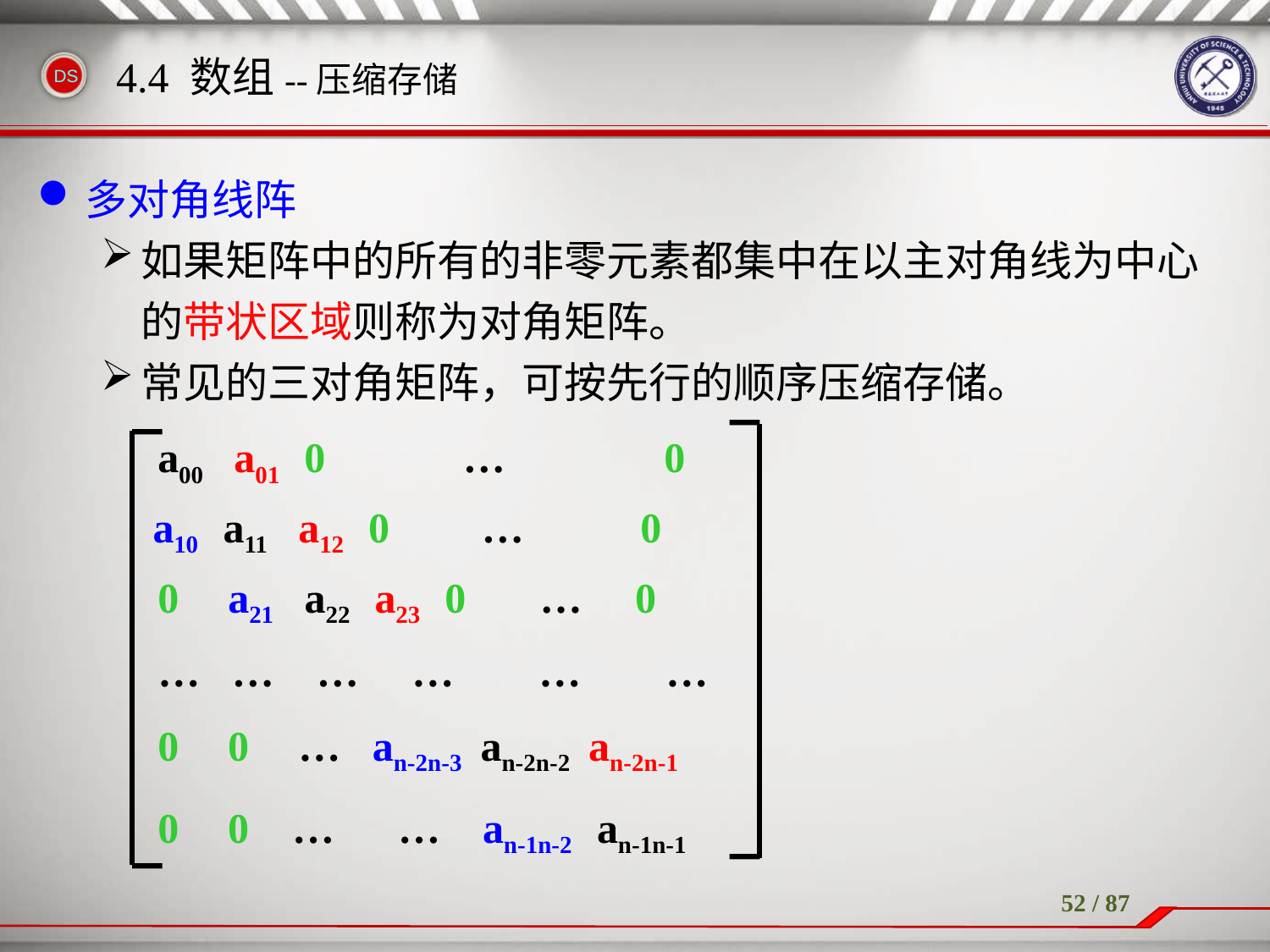

# 4.4 数组--压缩存储
多对角线阵
如果矩阵中的所有的非零元素都集中在以主对角线为中心的带状区域则称为对角矩阵。
常见的三对角矩阵，可按先行的顺序压缩存储。

a00     a01    0             …               0

a10    a11     a12    0               …           0
0        a21     a22    a23    0            …     0
…   …    …     …        …        …
0        0        …   an-2n-3   an-2n-2   an-2n-1
0        0       …      …    an-1n-2    an-1n-1